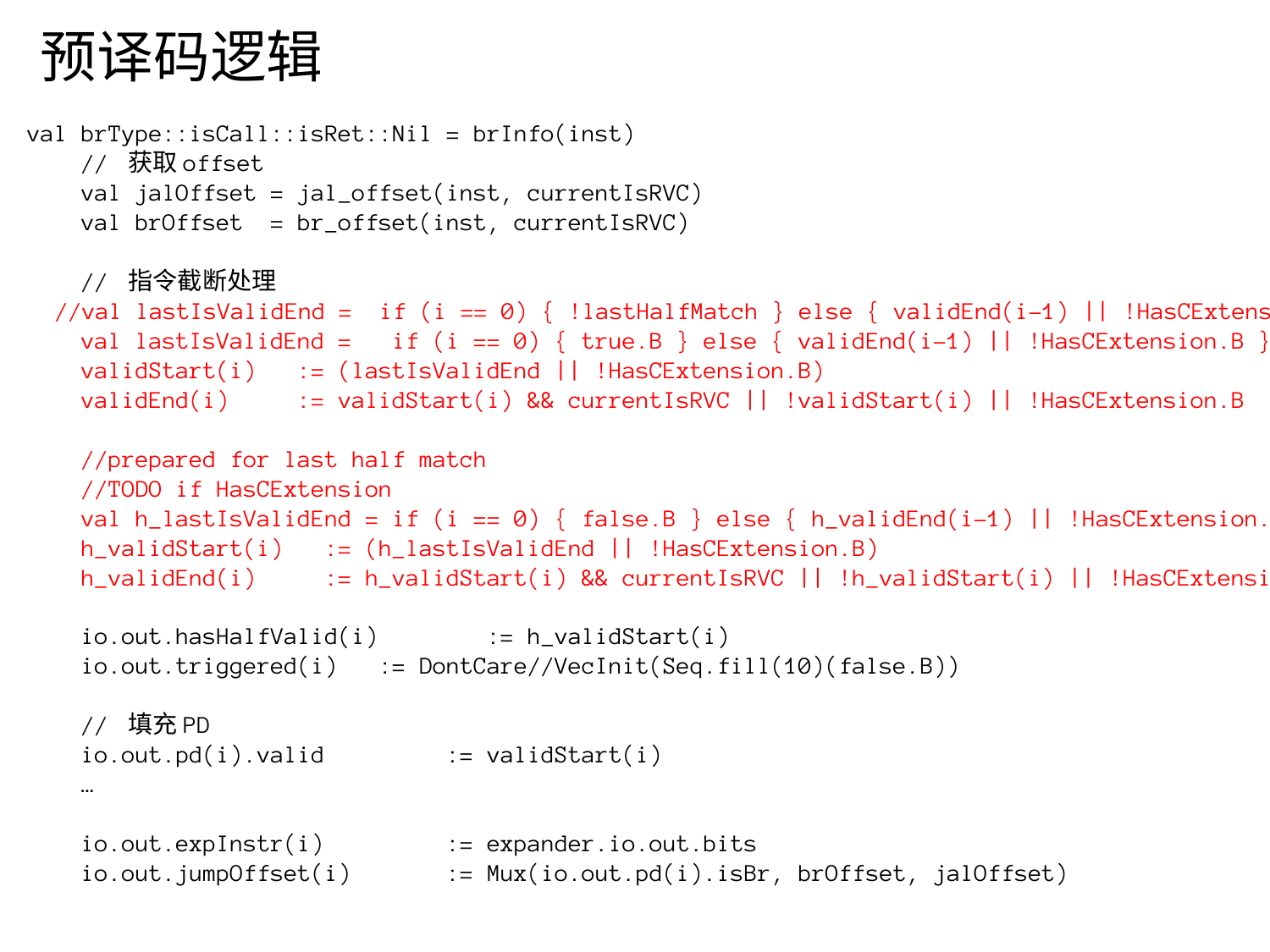

预译码逻辑
val brType::isCall::isRet::Nil = brInfo(inst)
    // 获取offset
    val jalOffset = jal_offset(inst, currentIsRVC)
    val brOffset  = br_offset(inst, currentIsRVC)

    // 指令截断处理
    //val lastIsValidEnd =  if (i == 0) { !lastHalfMatch } else { validEnd(i-1) || !HasCExtension.B }
    val lastIsValidEnd =   if (i == 0) { true.B } else { validEnd(i-1) || !HasCExtension.B }
    validStart(i)   := (lastIsValidEnd || !HasCExtension.B)
    validEnd(i)     := validStart(i) && currentIsRVC || !validStart(i) || !HasCExtension.B
    //prepared for last half match
    //TODO if HasCExtension
    val h_lastIsValidEnd = if (i == 0) { false.B } else { h_validEnd(i-1) || !HasCExtension.B }
    h_validStart(i)   := (h_lastIsValidEnd || !HasCExtension.B)
    h_validEnd(i)     := h_validStart(i) && currentIsRVC || !h_validStart(i) || !HasCExtension.B
    io.out.hasHalfValid(i)        := h_validStart(i)
    io.out.triggered(i)   := DontCare//VecInit(Seq.fill(10)(false.B))

    // 填充PD
    io.out.pd(i).valid         := validStart(i)
    …
    io.out.expInstr(i)         := expander.io.out.bits
    io.out.jumpOffset(i)       := Mux(io.out.pd(i).isBr, brOffset, jalOffset)